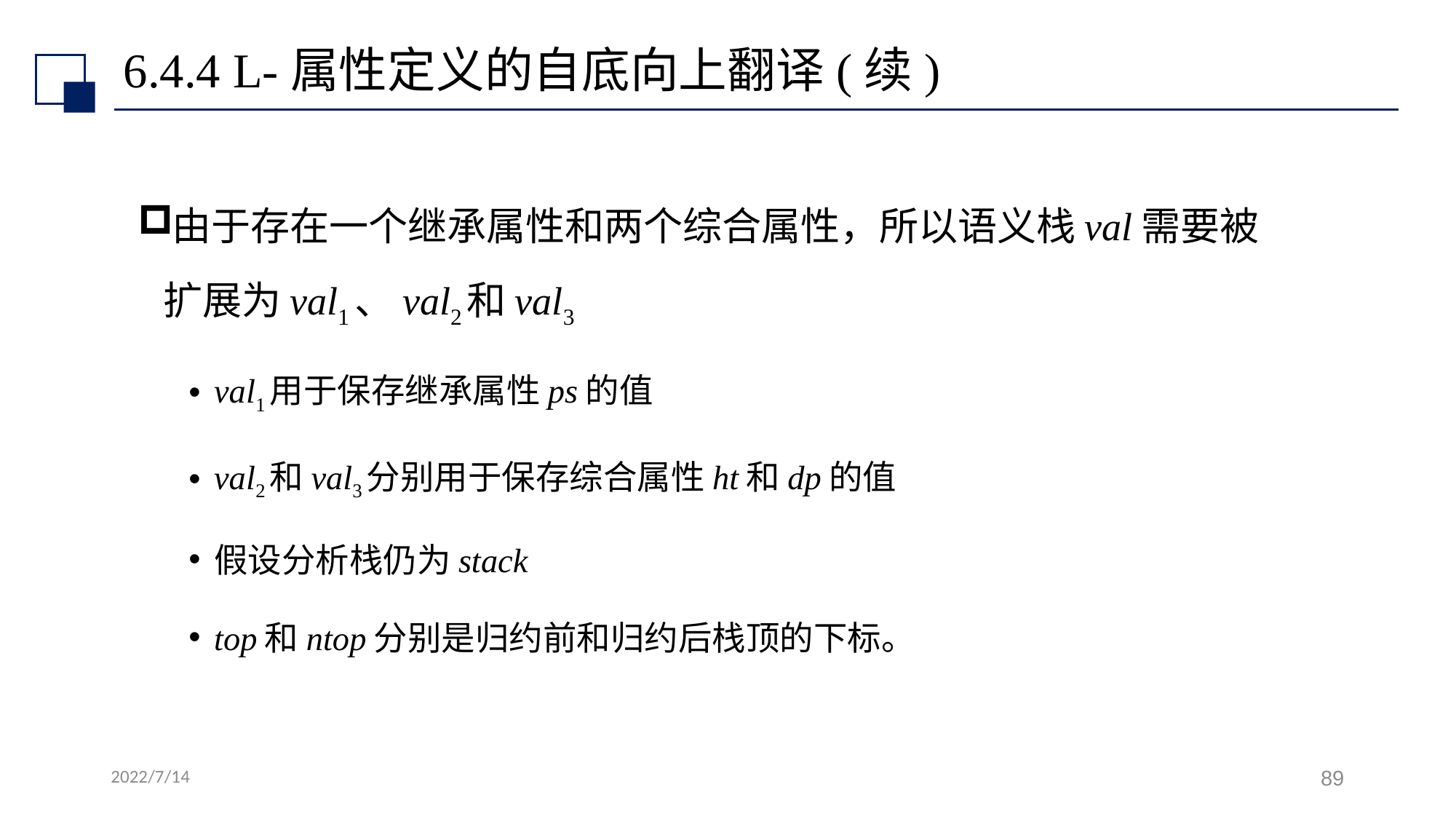

# 6.4.4 L-属性定义的自底向上翻译(续)
由于存在一个继承属性和两个综合属性，所以语义栈val需要被扩展为val1、val2和val3
val1用于保存继承属性ps的值
val2和val3分别用于保存综合属性ht和dp的值
假设分析栈仍为stack
top和ntop分别是归约前和归约后栈顶的下标。

2022/7/14
89